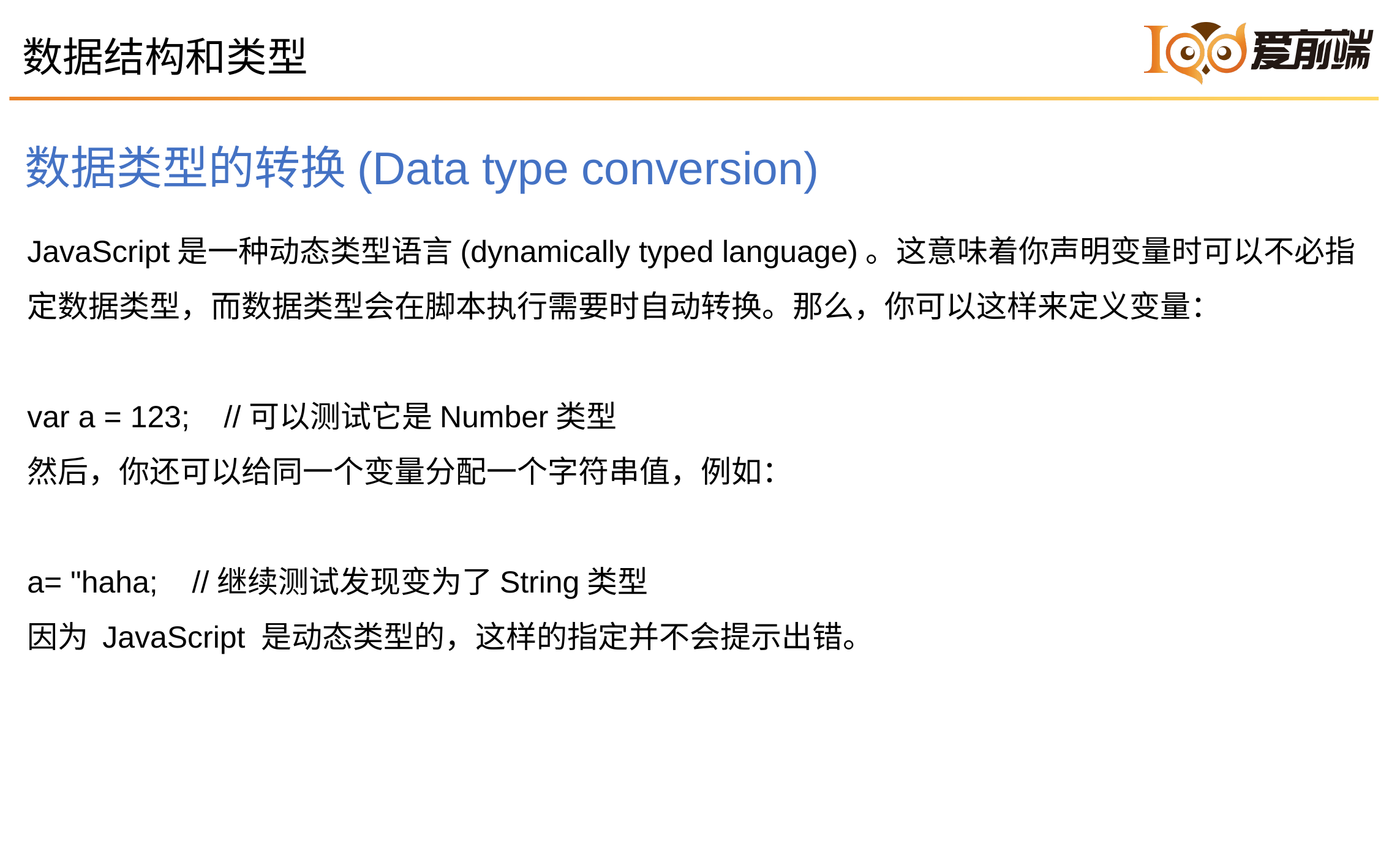

1
数据结构和类型

数据类型的转换(Data type conversion)
JavaScript是一种动态类型语言(dynamically typed language)。这意味着你声明变量时可以不必指定数据类型，而数据类型会在脚本执行需要时自动转换。那么，你可以这样来定义变量：

var a = 123;    //可以测试它是Number类型
然后，你还可以给同一个变量分配一个字符串值，例如：

a= "haha;    //继续测试发现变为了String类型
因为 JavaScript 是动态类型的，这样的指定并不会提示出错。